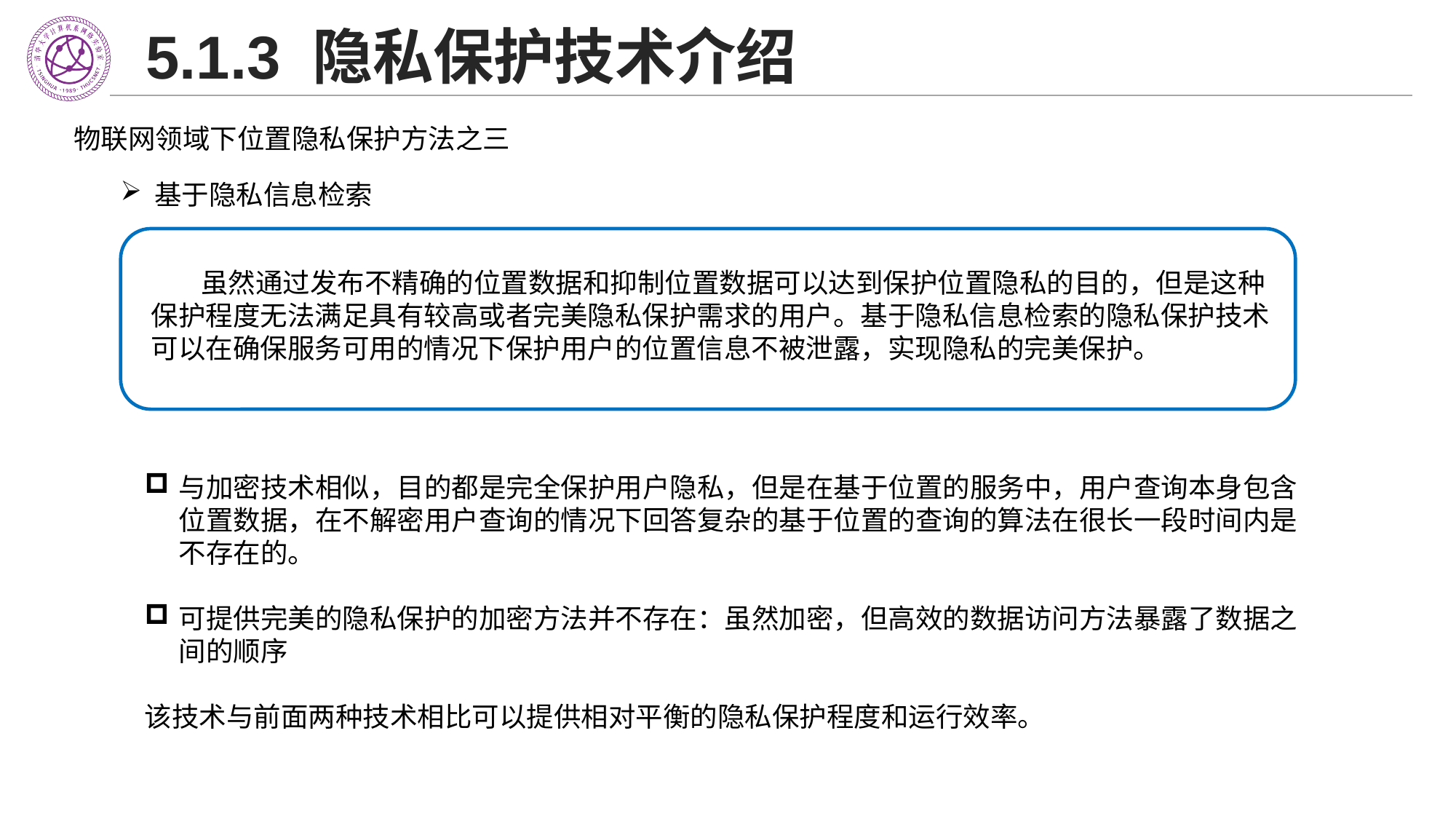

# 5.1.3 隐私保护技术介绍
物联网领域下位置隐私保护方法之三
基于隐私信息检索

       虽然通过发布不精确的位置数据和抑制位置数据可以达到保护位置隐私的目的，但是这种保护程度无法满足具有较高或者完美隐私保护需求的用户。基于隐私信息检索的隐私保护技术可以在确保服务可用的情况下保护用户的位置信息不被泄露，实现隐私的完美保护。

与加密技术相似，目的都是完全保护用户隐私，但是在基于位置的服务中，用户查询本身包含位置数据，在不解密用户查询的情况下回答复杂的基于位置的查询的算法在很长一段时间内是不存在的。

可提供完美的隐私保护的加密方法并不存在：虽然加密，但高效的数据访问方法暴露了数据之间的顺序

该技术与前面两种技术相比可以提供相对平衡的隐私保护程度和运行效率。